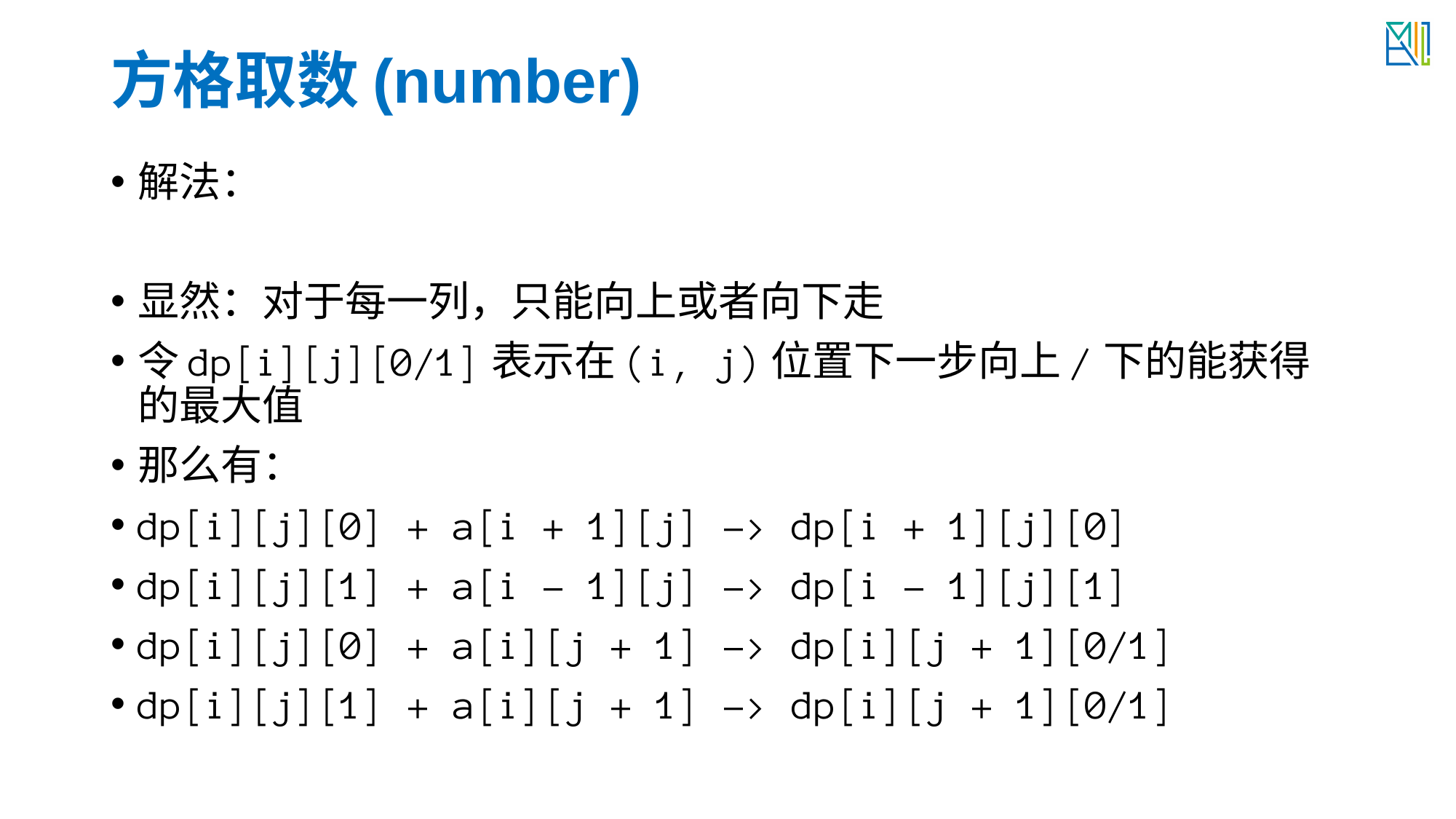

# 方格取数(number)
解法：

显然：对于每一列，只能向上或者向下走
令dp[i][j][0/1]表示在(i, j)位置下一步向上/下的能获得的最大值
那么有：
dp[i][j][0] + a[i + 1][j] -> dp[i + 1][j][0]
dp[i][j][1] + a[i - 1][j] -> dp[i - 1][j][1]
dp[i][j][0] + a[i][j + 1] -> dp[i][j + 1][0/1]
dp[i][j][1] + a[i][j + 1] -> dp[i][j + 1][0/1]